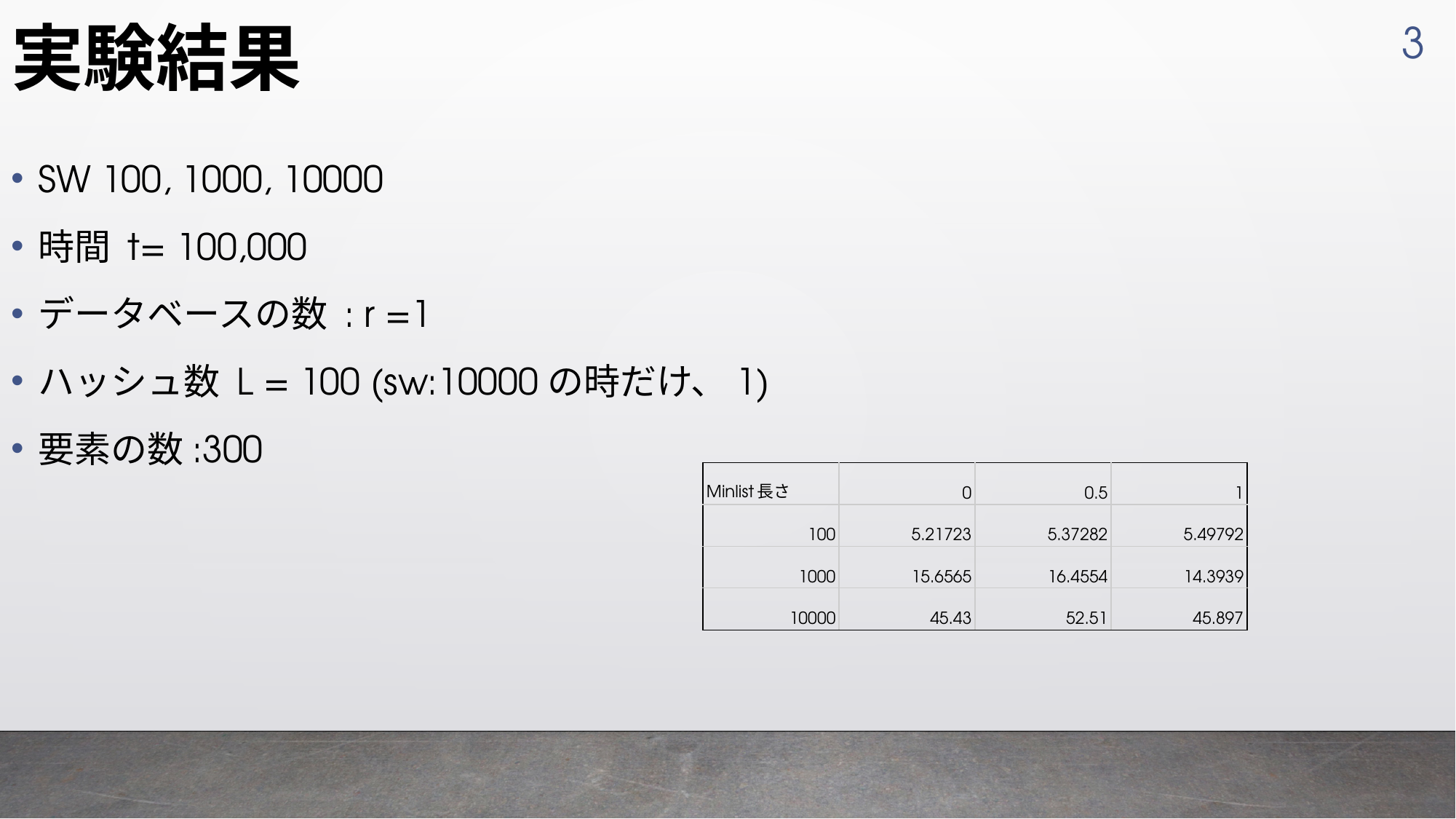

3
# 実験結果
SW 100, 1000, 10000
時間 t= 100,000
データベースの数 : r =1
ハッシュ数 L = 100 (sw:10000の時だけ、1)
要素の数:300

| Minlist長さ | 0 | 0.5 | 1 |
| --- | --- | --- | --- |
| 100 | 5.21723 | 5.37282 | 5.49792 |
| 1000 | 15.6565 | 16.4554 | 14.3939 |
| 10000 | 45.43 | 52.51 | 45.897 |